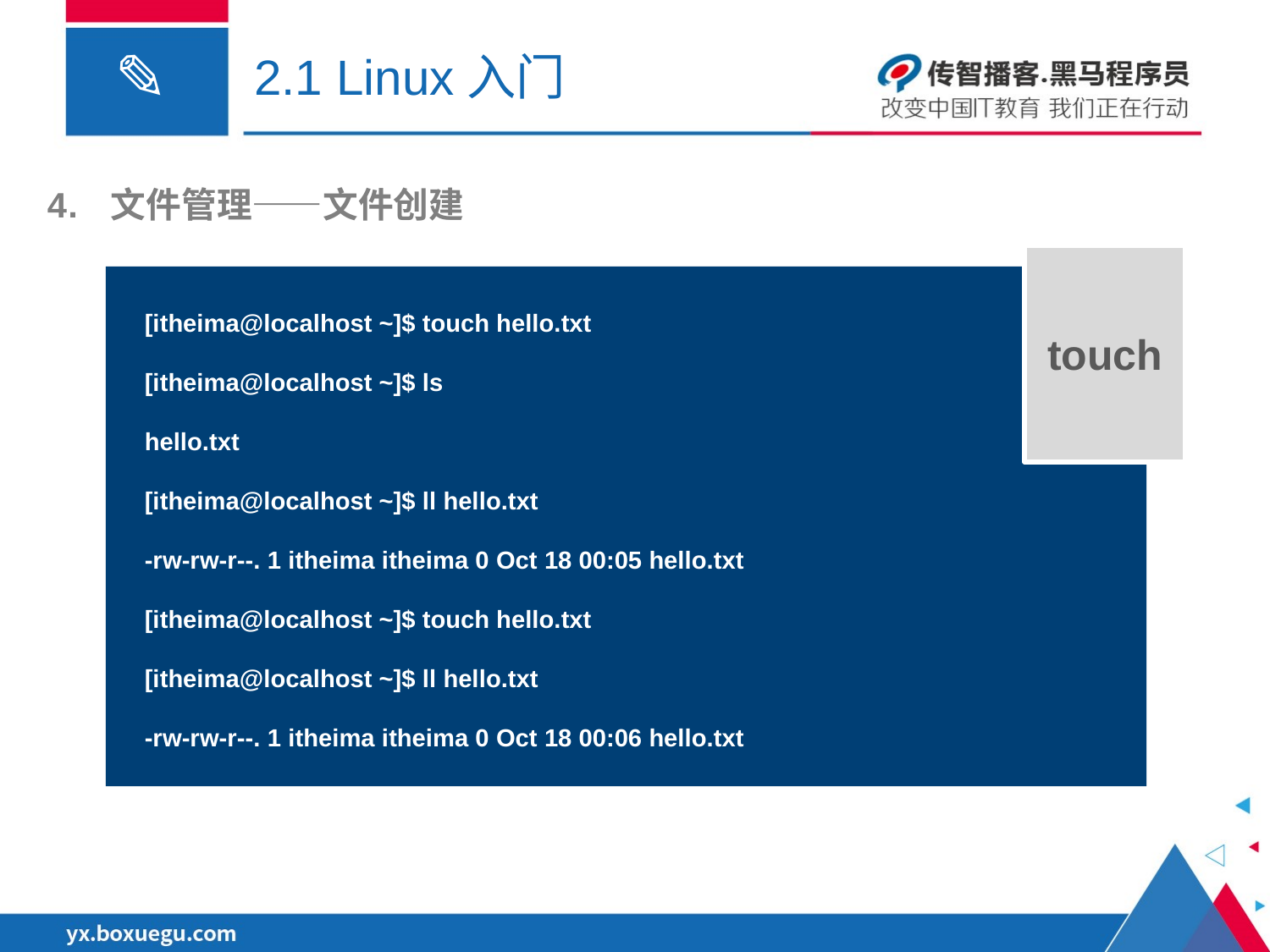

# 2.1 Linux入门
文件管理——文件创建
touch

[itheima@localhost ~]$ touch hello.txt
[itheima@localhost ~]$ ls
hello.txt
[itheima@localhost ~]$ ll hello.txt
-rw-rw-r--. 1 itheima itheima 0 Oct 18 00:05 hello.txt
[itheima@localhost ~]$ touch hello.txt
[itheima@localhost ~]$ ll hello.txt
-rw-rw-r--. 1 itheima itheima 0 Oct 18 00:06 hello.txt